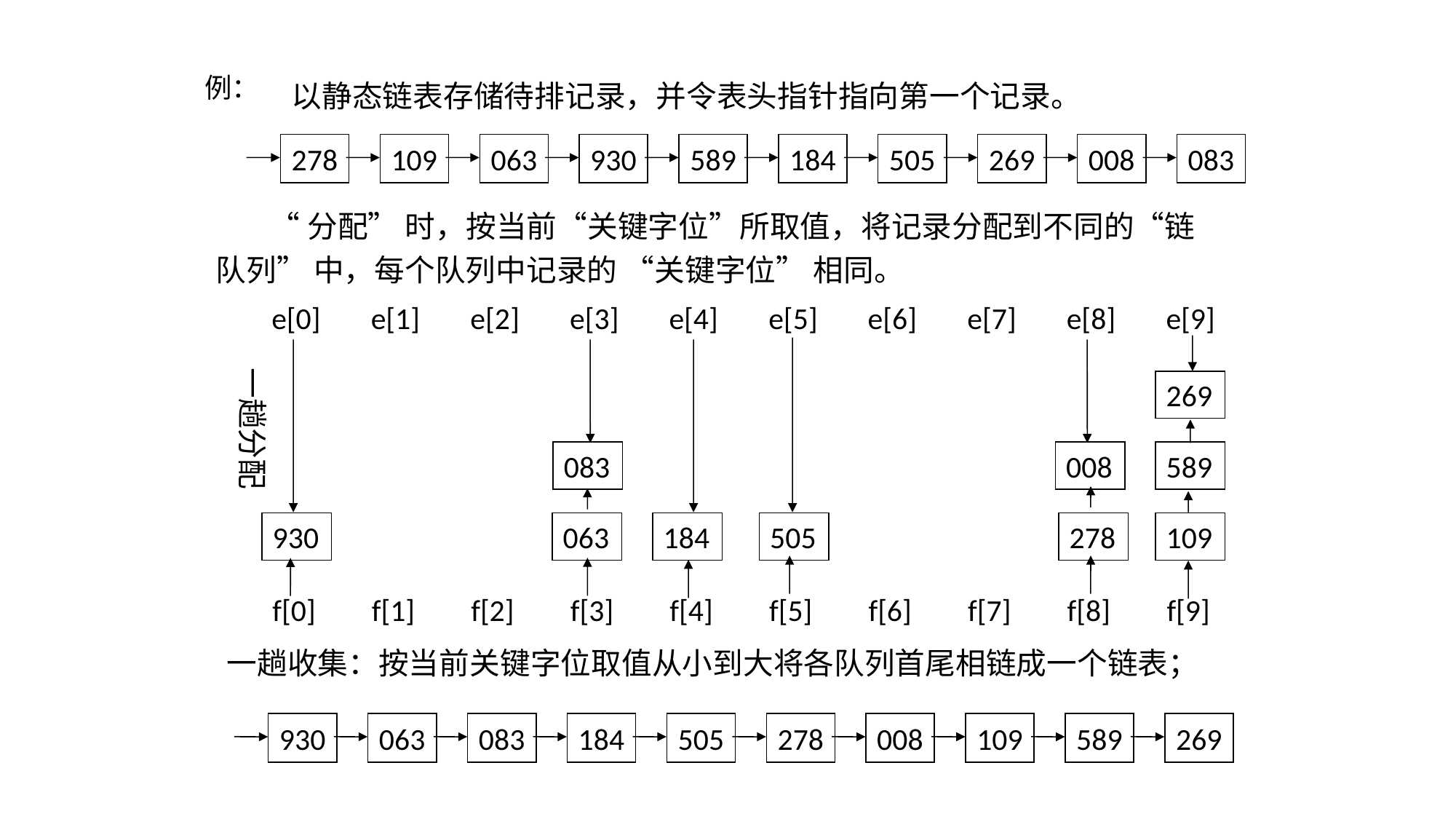

例：
以静态链表存储待排记录，并令表头指针指向第一个记录。
278

109

063

930

589

184

505

269

008

083

        “分配” 时，按当前“关键字位”所取值，将记录分配到不同的“链队列” 中，每个队列中记录的 “关键字位” 相同。
e[0]
e[1]
e[2]
e[3]
e[4]
e[5]
e[6]
e[7]
e[8]
e[9]
一趟分配
f[0]
f[1]
f[2]
f[3]
f[4]
f[5]
f[6]
f[7]
f[8]
f[9]

269

505

083

184

930

008

589

063

109

278

一趟收集：按当前关键字位取值从小到大将各队列首尾相链成一个链表；
930

063

083

184

505

278

008

109

589

269